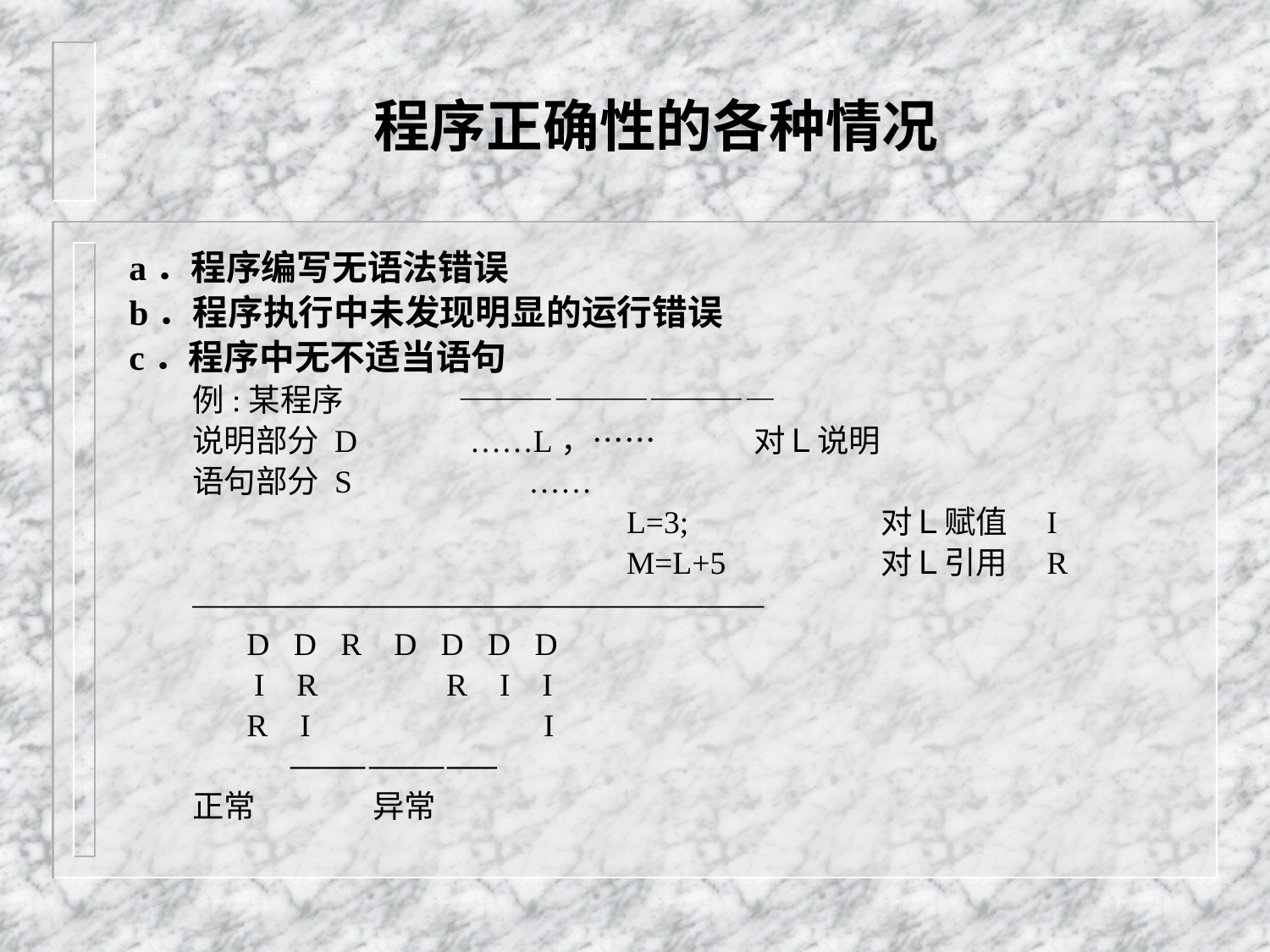

# 程序正确性的各种情况
a．程序编写无语法错误
b．程序执行中未发现明显的运行错误
c．程序中无不适当语句
例:某程序                ——————————
说明部分 D              ……L，……	对Ｌ说明
语句部分 S                      ……
				L=3;		对Ｌ赋值　I
				M=L+5		对Ｌ引用　R
——————————————————
 　D   D   R    D   D   D   D
  　I    R                R    I    I
 　R    I                             I
       　 ————————
正常	异常